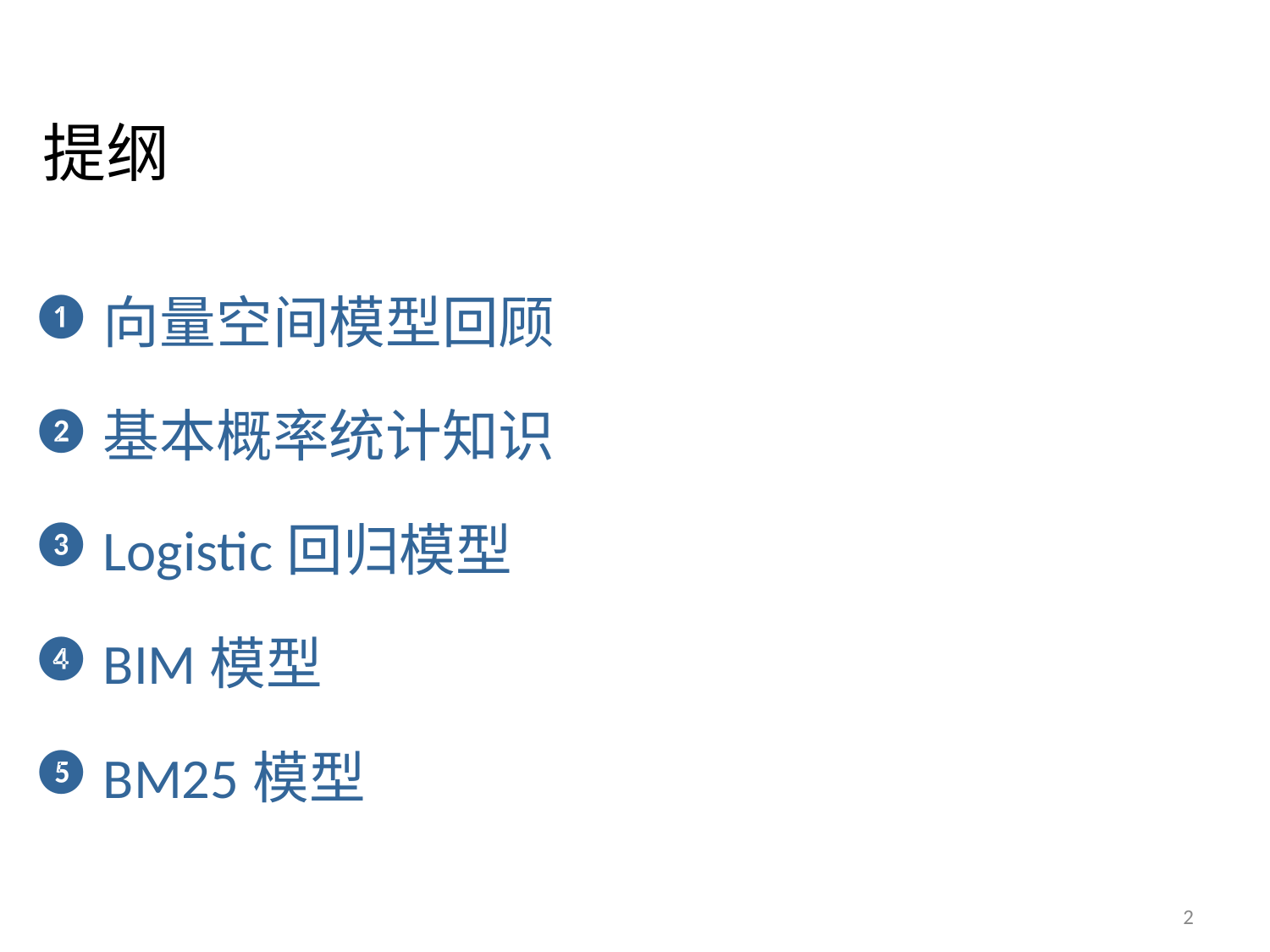

# 提纲
向量空间模型回顾
基本概率统计知识
Logistic回归模型
BIM模型
BM25模型
2